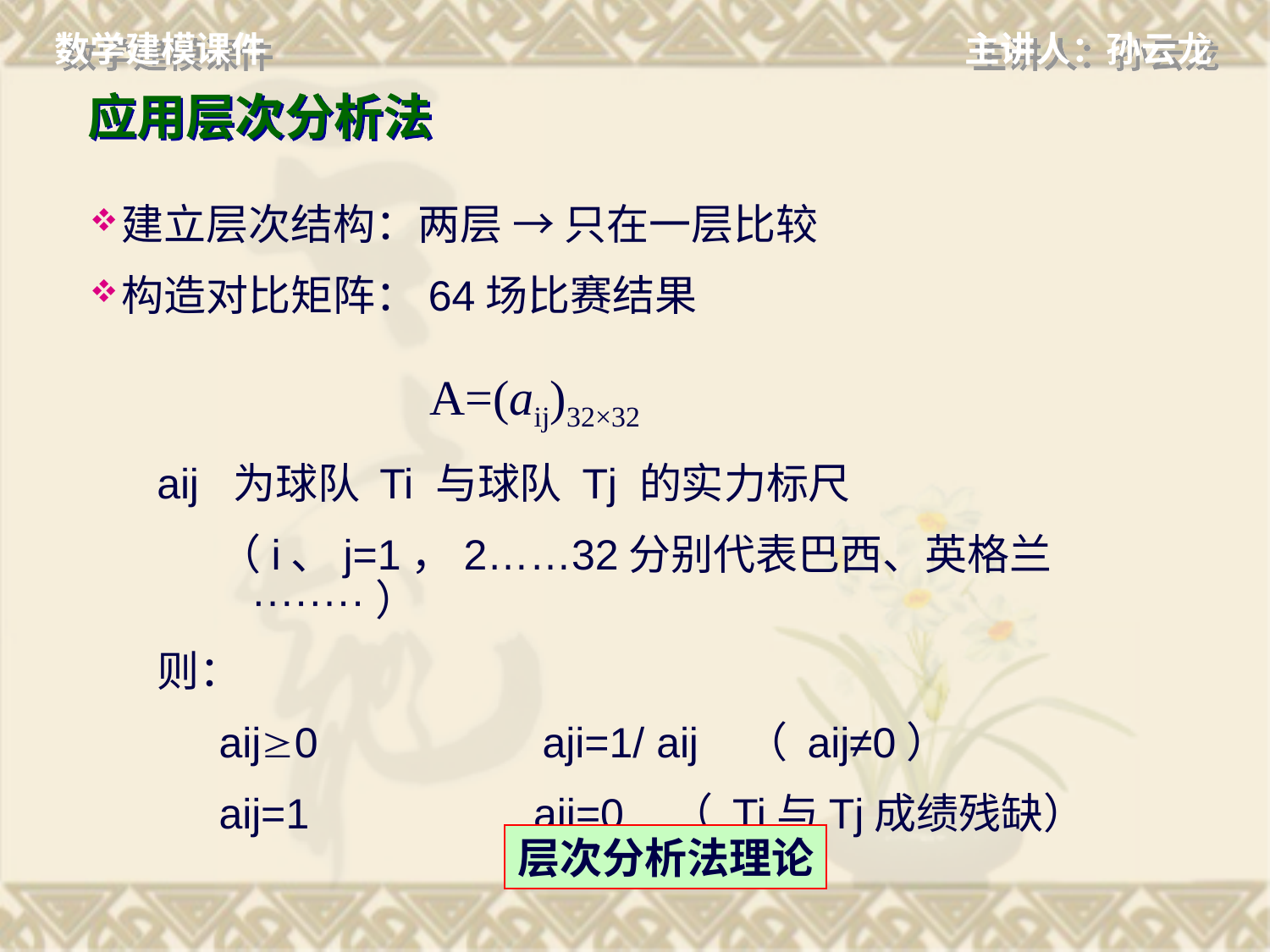

# 应用层次分析法
建立层次结构：两层 → 只在一层比较
构造对比矩阵：64场比赛结果
A=(aij)32×32
aij  为球队 Ti 与球队 Tj 的实力标尺
（i、j=1，2……32分别代表巴西、英格兰········）
则：
aij≥0                   aji=1/ aij   （ aij≠0）
aij=1                   aij=0   （ Ti与Tj成绩残缺）
层次分析法理论